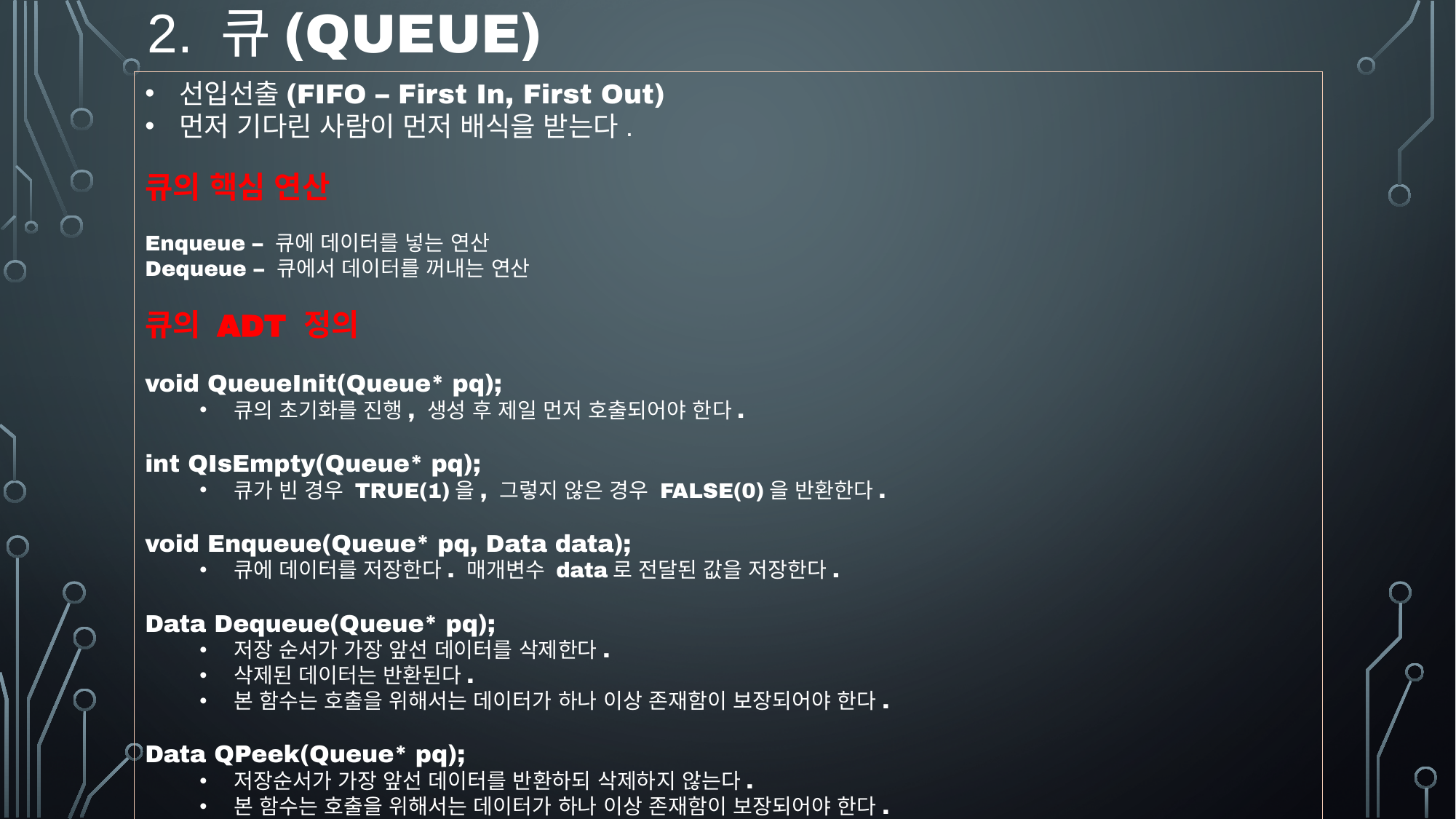

# 2. 큐(queue)
선입선출(FIFO – First In, First Out)
먼저 기다린 사람이 먼저 배식을 받는다.

큐의 핵심 연산

Enqueue – 큐에 데이터를 넣는 연산
Dequeue – 큐에서 데이터를 꺼내는 연산

큐의 ADT 정의

void QueueInit(Queue* pq);
큐의 초기화를 진행, 생성 후 제일 먼저 호출되어야 한다.

int QIsEmpty(Queue* pq);
큐가 빈 경우 TRUE(1)을, 그렇지 않은 경우 FALSE(0)을 반환한다.

void Enqueue(Queue* pq, Data data);
큐에 데이터를 저장한다. 매개변수 data로 전달된 값을 저장한다.

Data Dequeue(Queue* pq);
저장 순서가 가장 앞선 데이터를 삭제한다.
삭제된 데이터는 반환된다.
본 함수는 호출을 위해서는 데이터가 하나 이상 존재함이 보장되어야 한다.

Data QPeek(Queue* pq);
저장순서가 가장 앞선 데이터를 반환하되 삭제하지 않는다.
본 함수는 호출을 위해서는 데이터가 하나 이상 존재함이 보장되어야 한다.